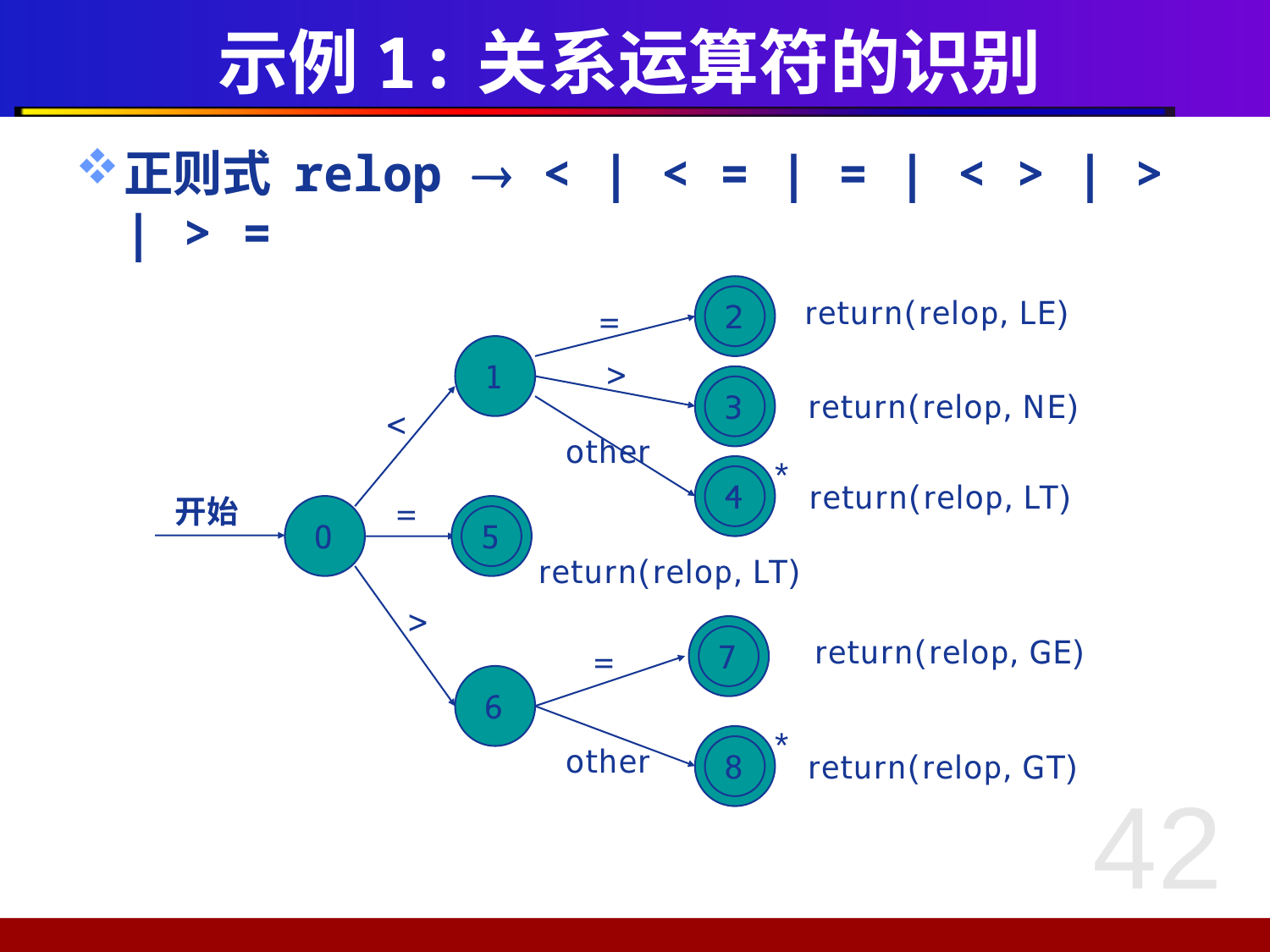

# 示例1:关系运算符的识别
正则式 relop → < | < = | = | < > | > | > =

2
return(relop, LE)
=

1
>

3
return(relop, NE)

<
other
*

4
return(relop, LT)
开始
=
0

5

return(relop, LT)

>

return(relop, GE)
7
=

6

*

other
8
return(relop, GT)
42